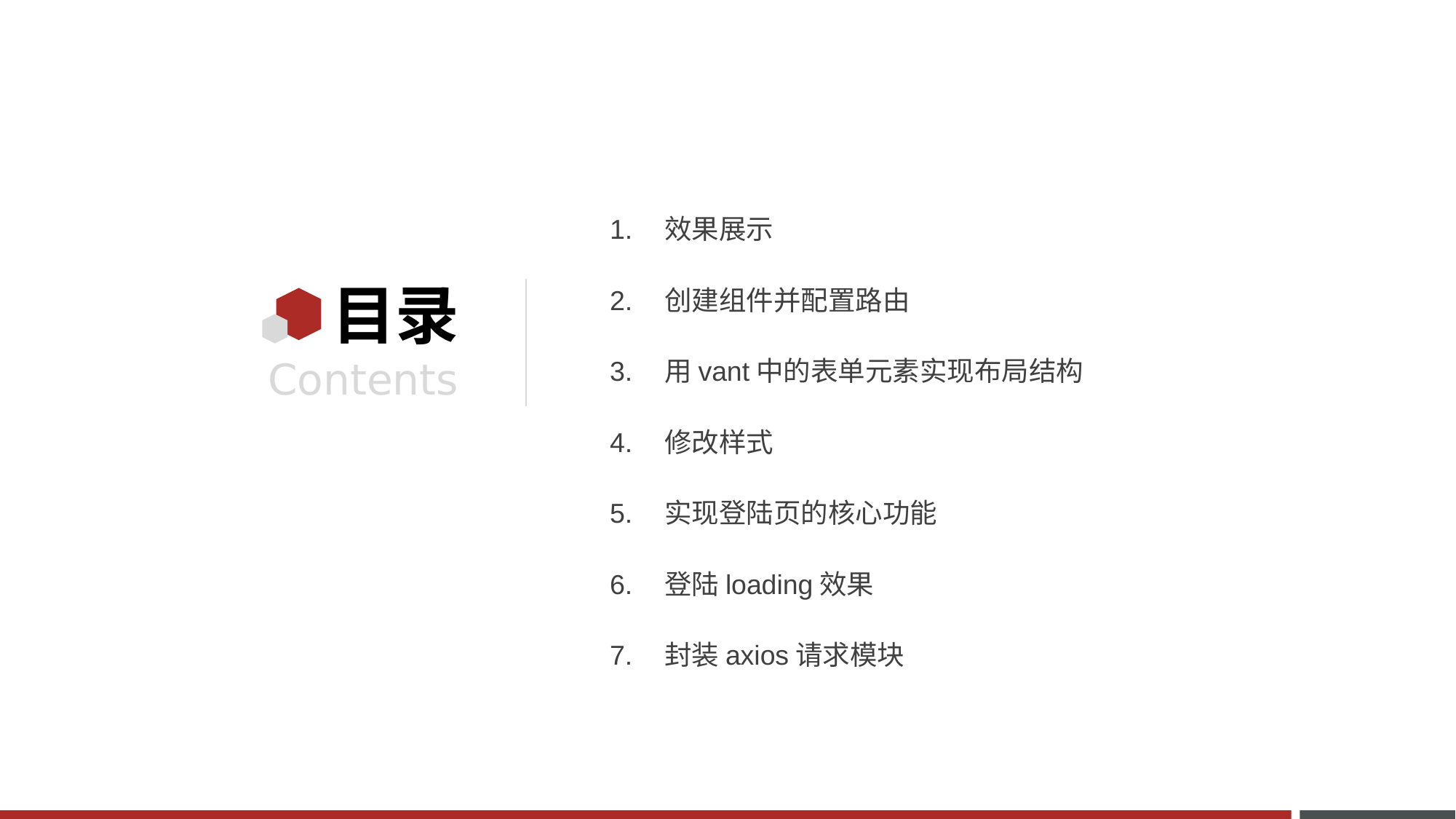

效果展示
创建组件并配置路由
用vant中的表单元素实现布局结构
修改样式
实现登陆页的核心功能
登陆loading效果
封装axios请求模块